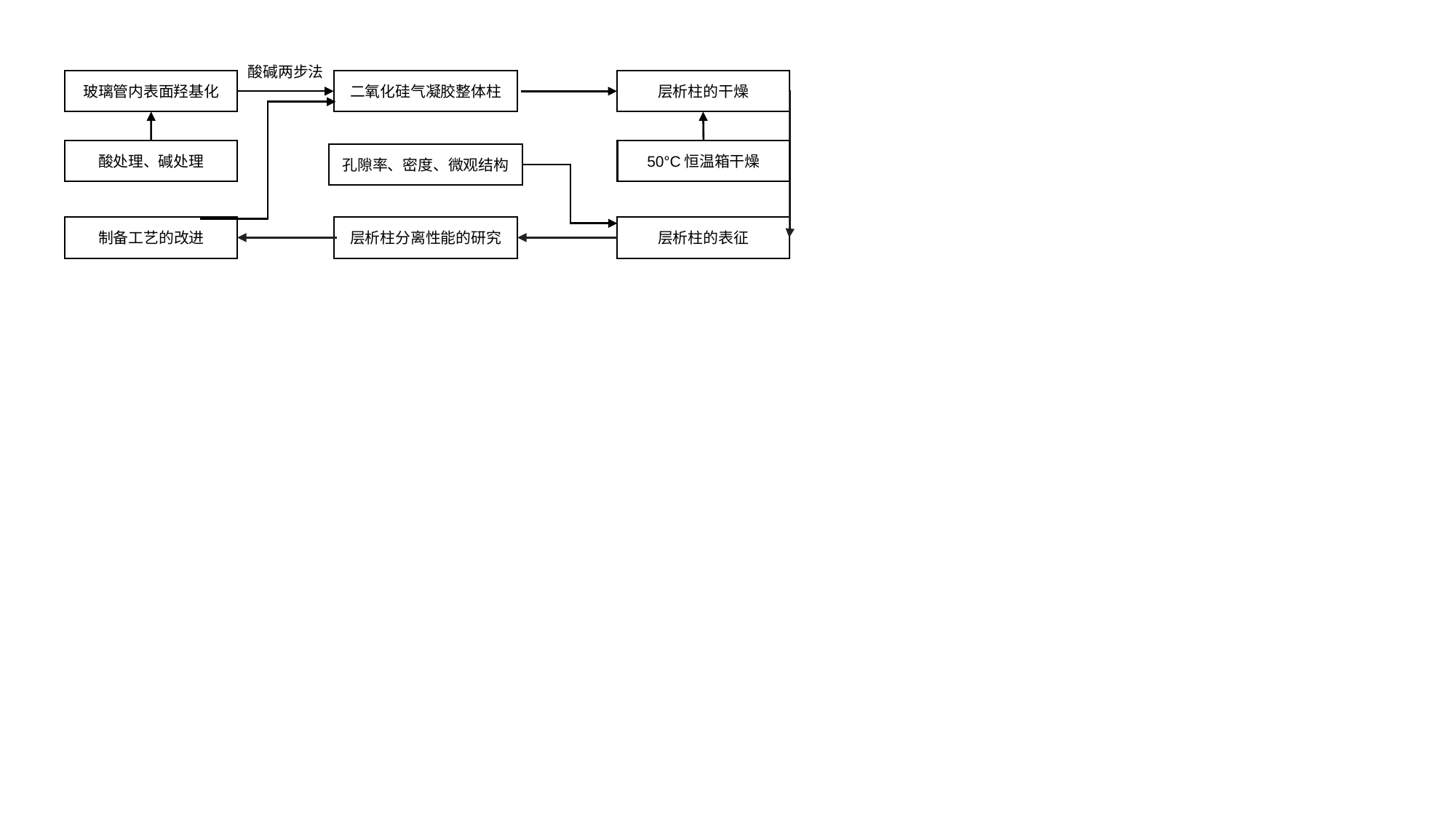

酸碱两步法
玻璃管内表面羟基化
二氧化硅气凝胶整体柱
层析柱的干燥
酸处理、碱处理
50°C恒温箱干燥
孔隙率、密度、微观结构
制备工艺的改进
层析柱分离性能的研究
层析柱的表征